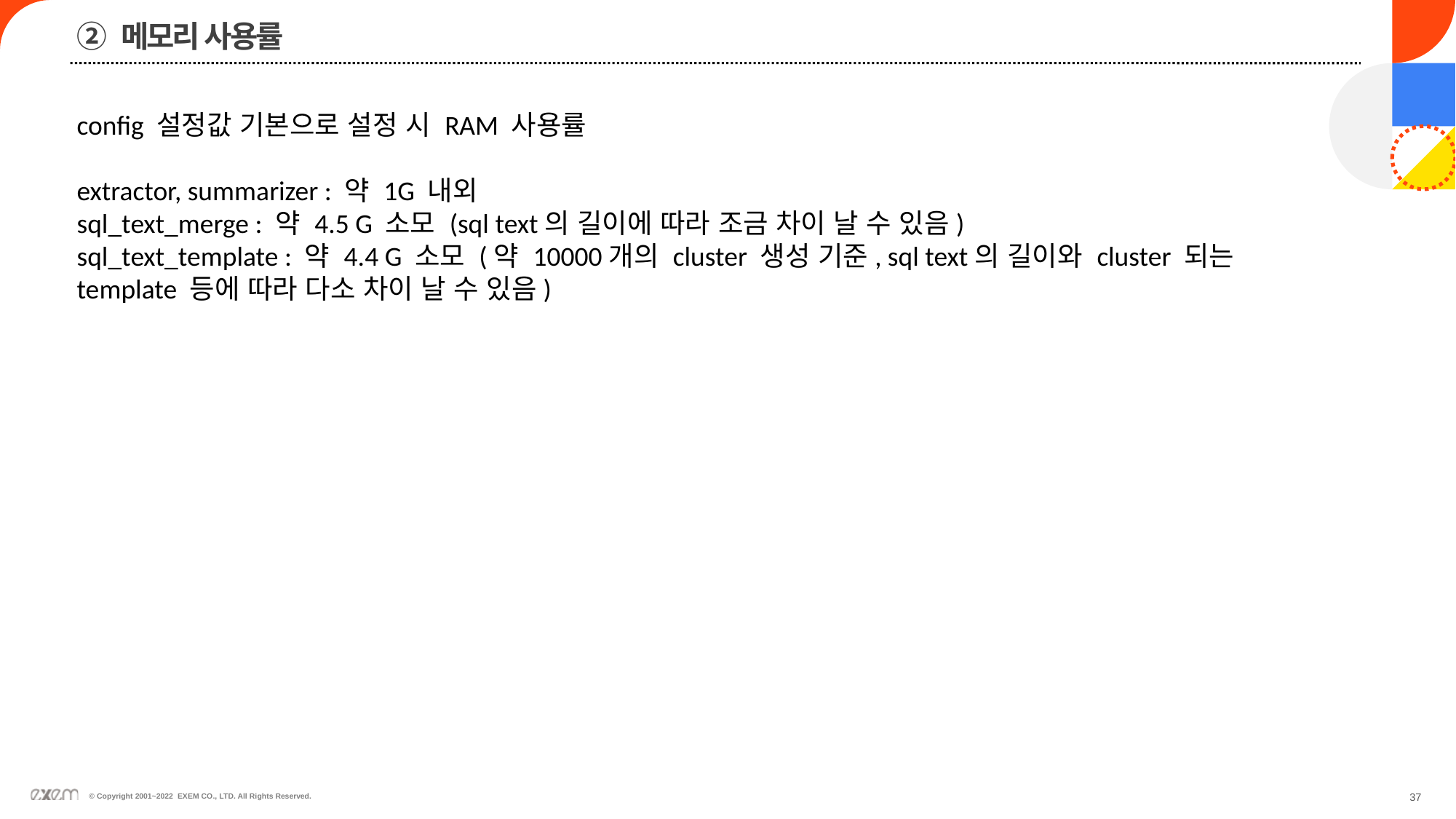

② 메모리 사용률
config 설정값 기본으로 설정 시 RAM 사용률

extractor, summarizer : 약 1G 내외
sql_text_merge : 약 4.5 G 소모 (sql text의 길이에 따라 조금 차이 날 수 있음)
sql_text_template : 약 4.4 G 소모 (약 10000개의 cluster 생성 기준, sql text의 길이와 cluster 되는 template 등에 따라 다소 차이 날 수 있음)